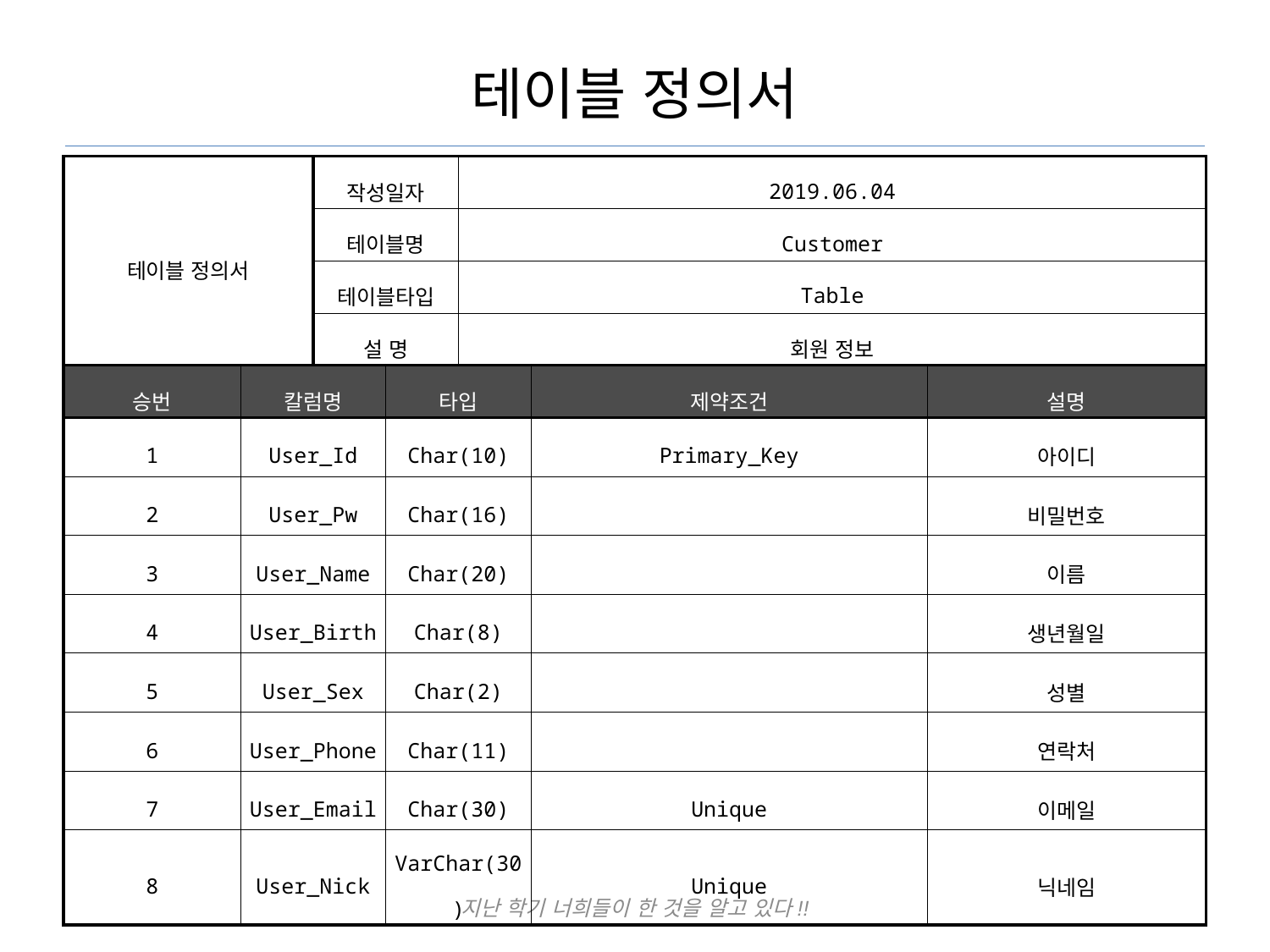

# 테이블 정의서
| 테이블 정의서 |  | 작성일자 |  | 2019.06.04 |  |  |
| --- | --- | --- | --- | --- | --- | --- |
|  |  | 테이블명 |  | Customer |  |  |
|  |  | 테이블타입 |  | Table |  |  |
|  |  | 설 명 |  | 회원 정보 |  |  |
| 승번 | 칼럼명 |  | 타입 |  | 제약조건 | 설명 |
| 1 | User\_Id |  | Char(10) |  | Primary\_Key | 아이디 |
| 2 | User\_Pw |  | Char(16) |  |  | 비밀번호 |
| 3 | User\_Name |  | Char(20) |  |  | 이름 |
| 4 | User\_Birth |  | Char(8) |  |  | 생년월일 |
| 5 | User\_Sex |  | Char(2) |  |  | 성별 |
| 6 | User\_Phone |  | Char(11) |  |  | 연락처 |
| 7 | User\_Email |  | Char(30) |  | Unique | 이메일 |
| 8 | User\_Nick |  | VarChar(30) |  | Unique | 닉네임 |
지난 학기 너희들이 한 것을 알고 있다!!